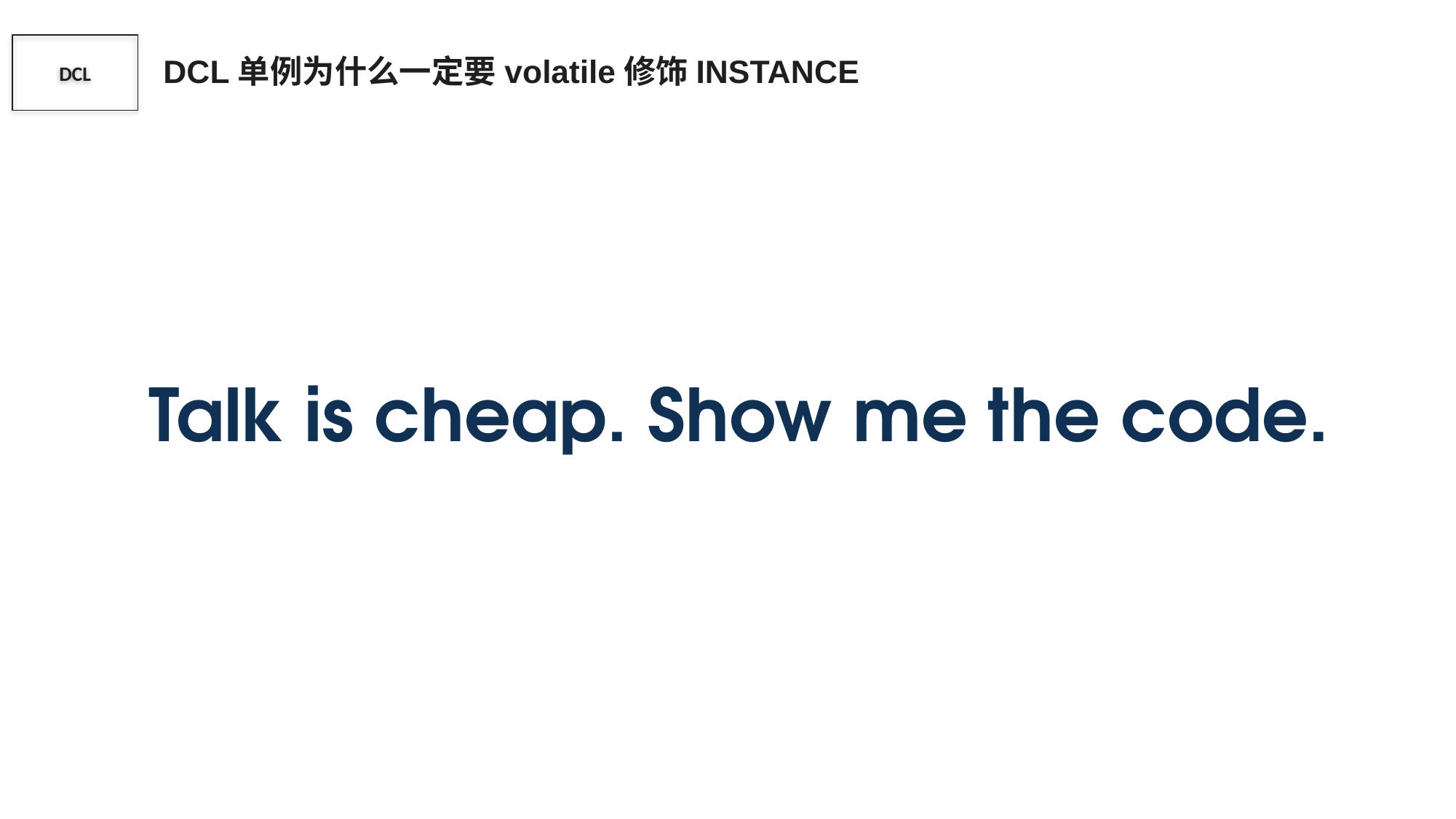

DCL
DCL单例为什么一定要volatile修饰INSTANCE
Talk is cheap. Show me the code.